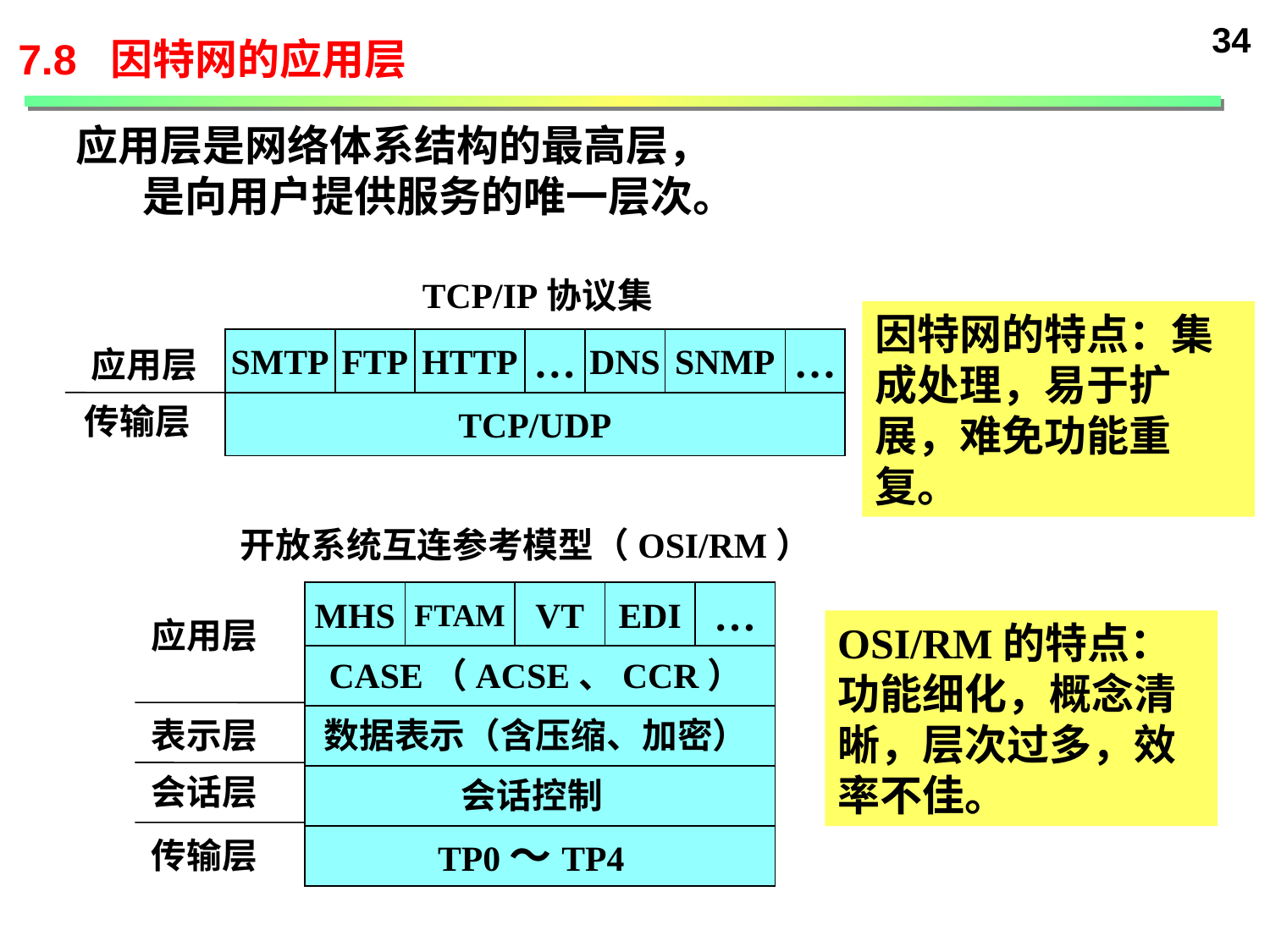

34
7.8  因特网的应用层

应用层是网络体系结构的最高层，
      是向用户提供服务的唯一层次。
TCP/IP协议集
SMTP
FTP
HTTP
…
DNS
SNMP
…
应用层
传输层

TCP/UDP
因特网的特点：集成处理，易于扩展，难免功能重复。
开放系统互连参考模型（OSI/RM）
MHS
FTAM
VT
EDI
…
应用层
CASE（ACSE、CCR）

表示层
数据表示（含压缩、加密）
会话层

会话控制

传输层
TP0～TP4
OSI/RM的特点：功能细化，概念清晰，层次过多，效率不佳。